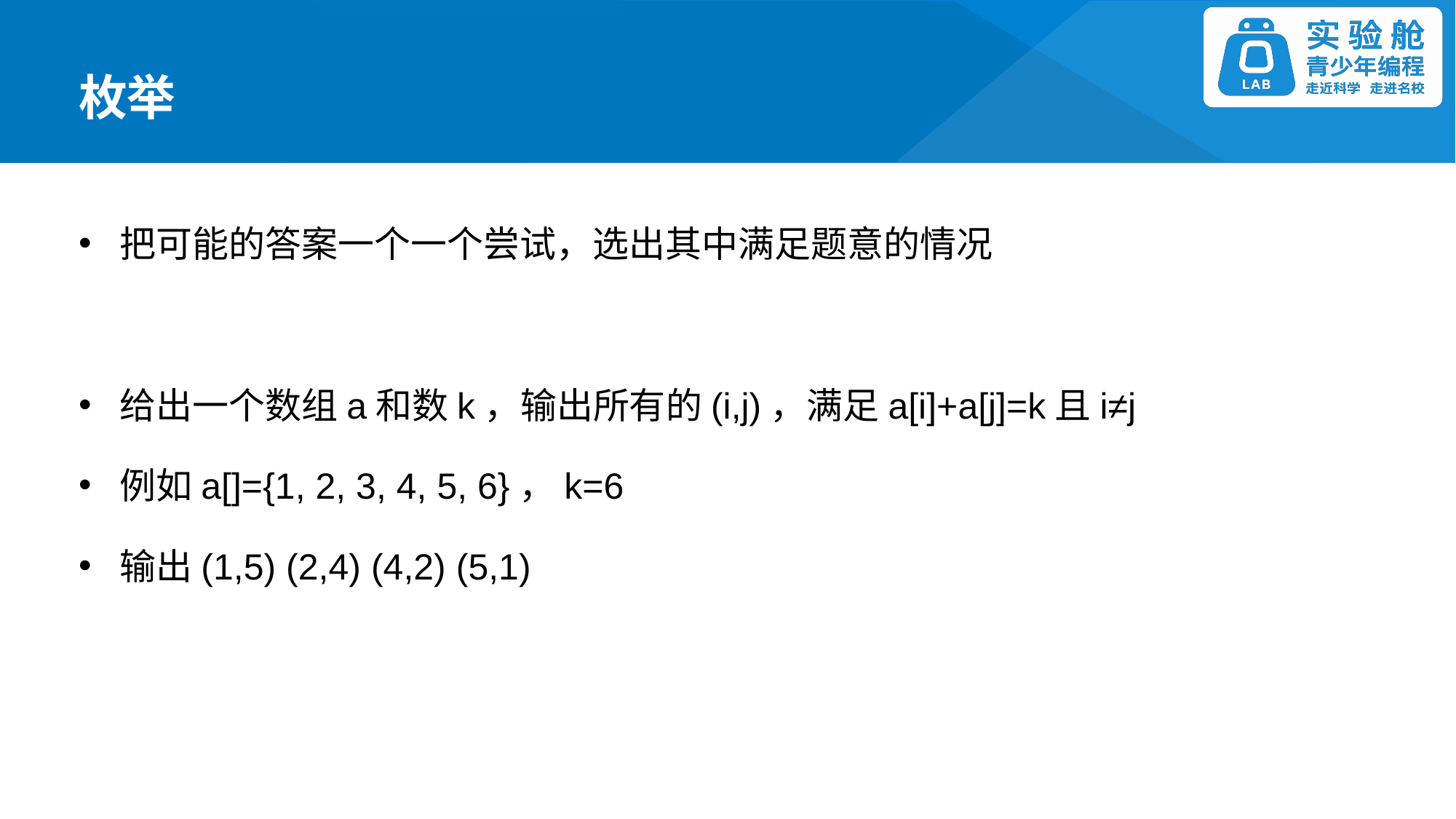

枚举
把可能的答案一个一个尝试，选出其中满足题意的情况

给出一个数组a和数k，输出所有的(i,j)，满足a[i]+a[j]=k且i≠j
例如a[]={1, 2, 3, 4, 5, 6}，k=6
输出(1,5) (2,4) (4,2) (5,1)